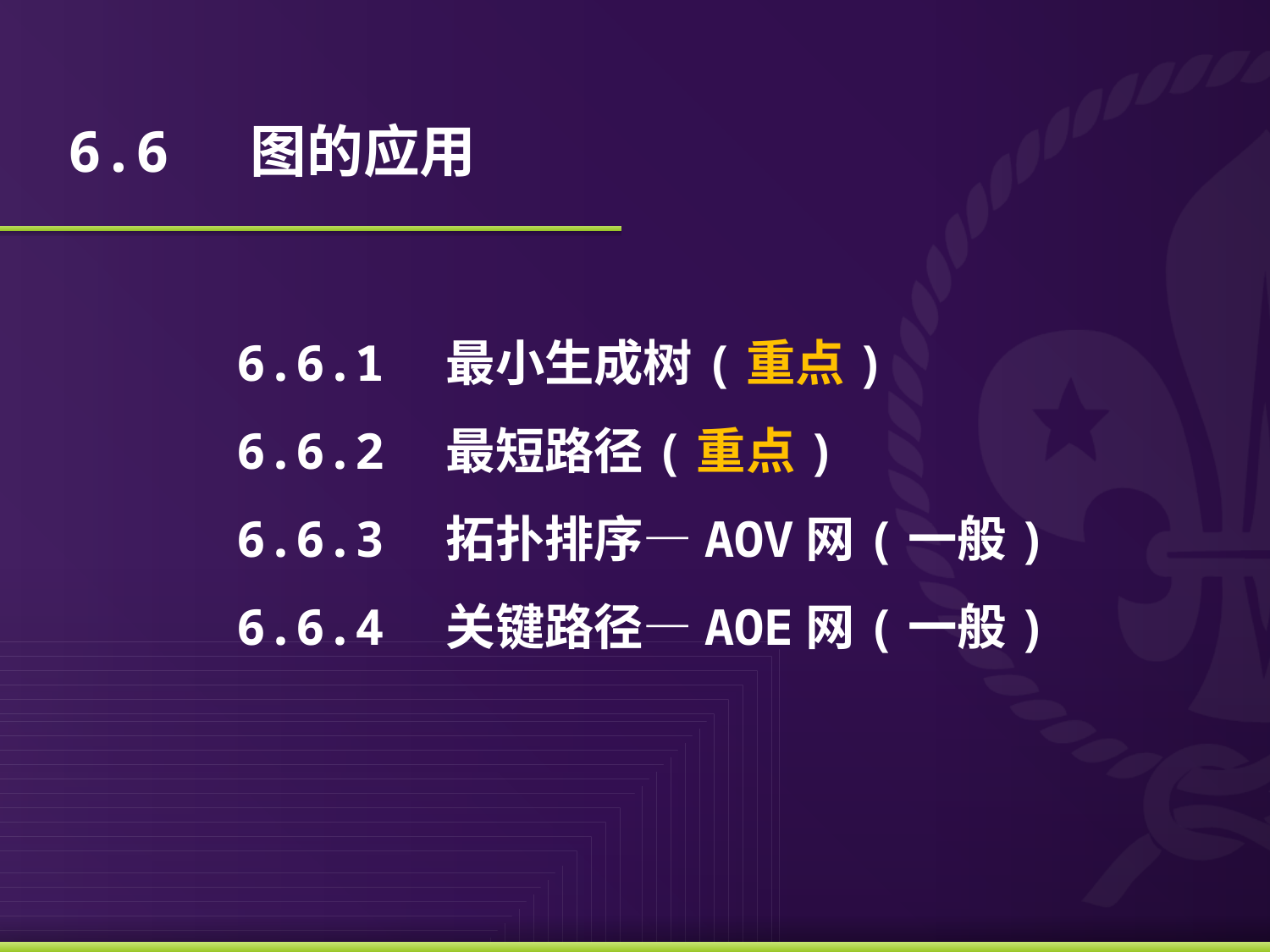

# 6.6  图的应用

6.6.1　最小生成树(重点)
6.6.2　最短路径(重点)
6.6.3　拓扑排序—AOV网(一般)
6.6.4　关键路径—AOE网(一般)